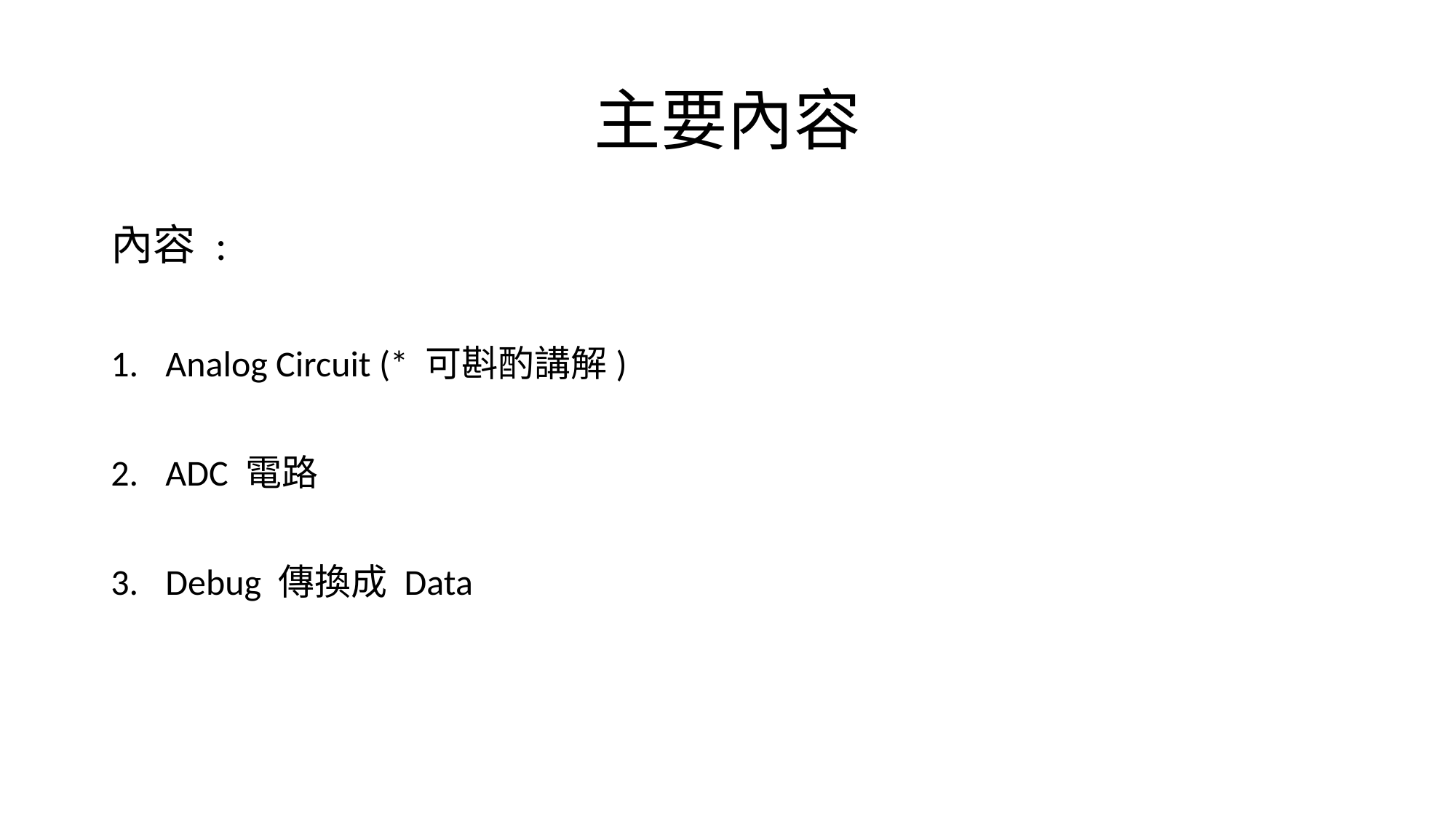

# 主要內容
內容 :

Analog Circuit (* 可斟酌講解)

ADC 電路

Debug 傳換成 Data